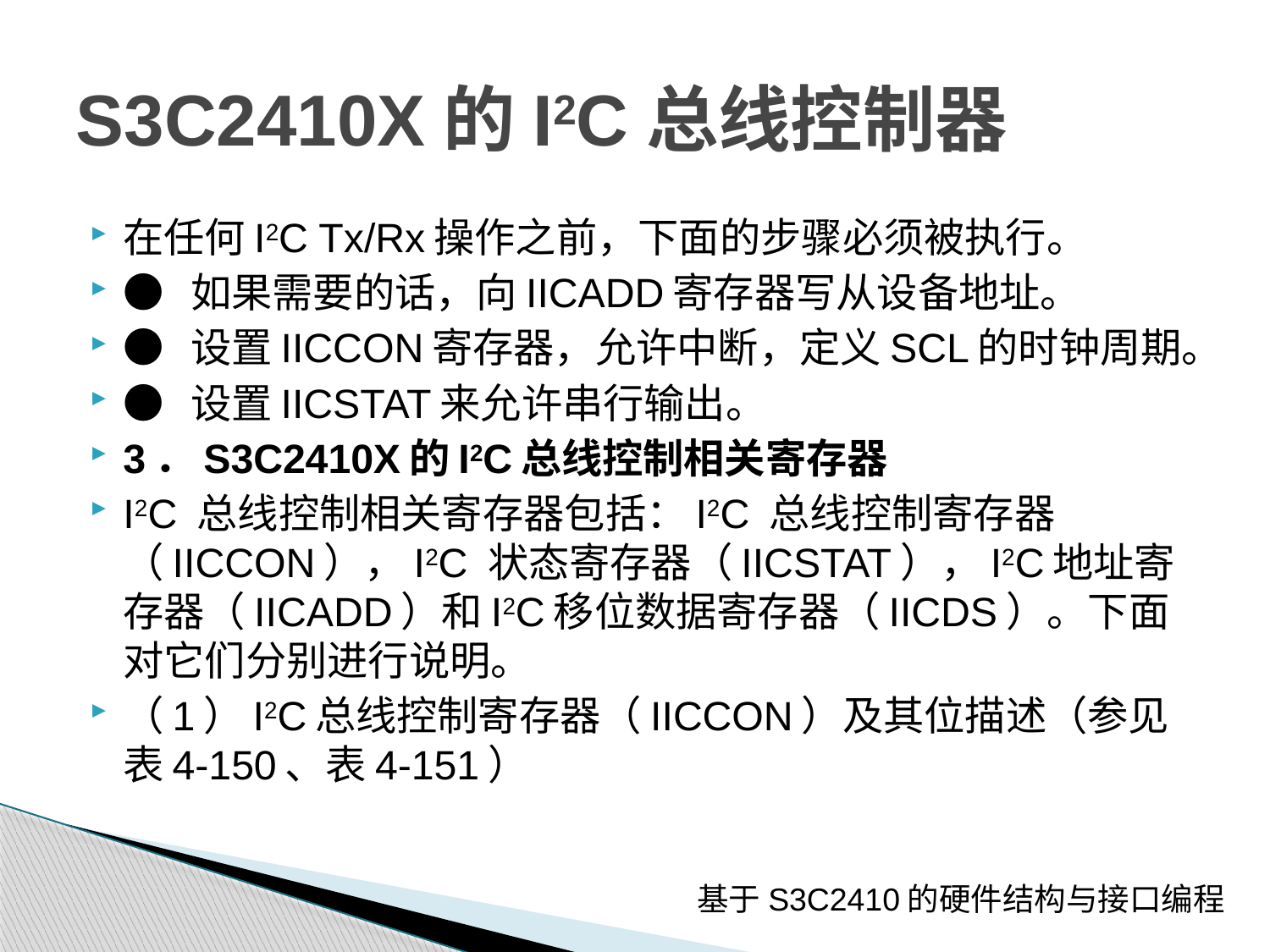

# S3C2410X的I2C总线控制器
在任何I2C Tx/Rx操作之前，下面的步骤必须被执行。
●  如果需要的话，向IICADD寄存器写从设备地址。
●  设置IICCON寄存器，允许中断，定义SCL的时钟周期。
●  设置IICSTAT来允许串行输出。
3．S3C2410X的I2C总线控制相关寄存器
I2C 总线控制相关寄存器包括：I2C 总线控制寄存器（IICCON），I2C 状态寄存器（IICSTAT），I2C地址寄存器（IICADD）和I2C移位数据寄存器（IICDS）。下面对它们分别进行说明。
（1）I2C总线控制寄存器（IICCON）及其位描述（参见表4-150、表4-151）

基于S3C2410的硬件结构与接口编程